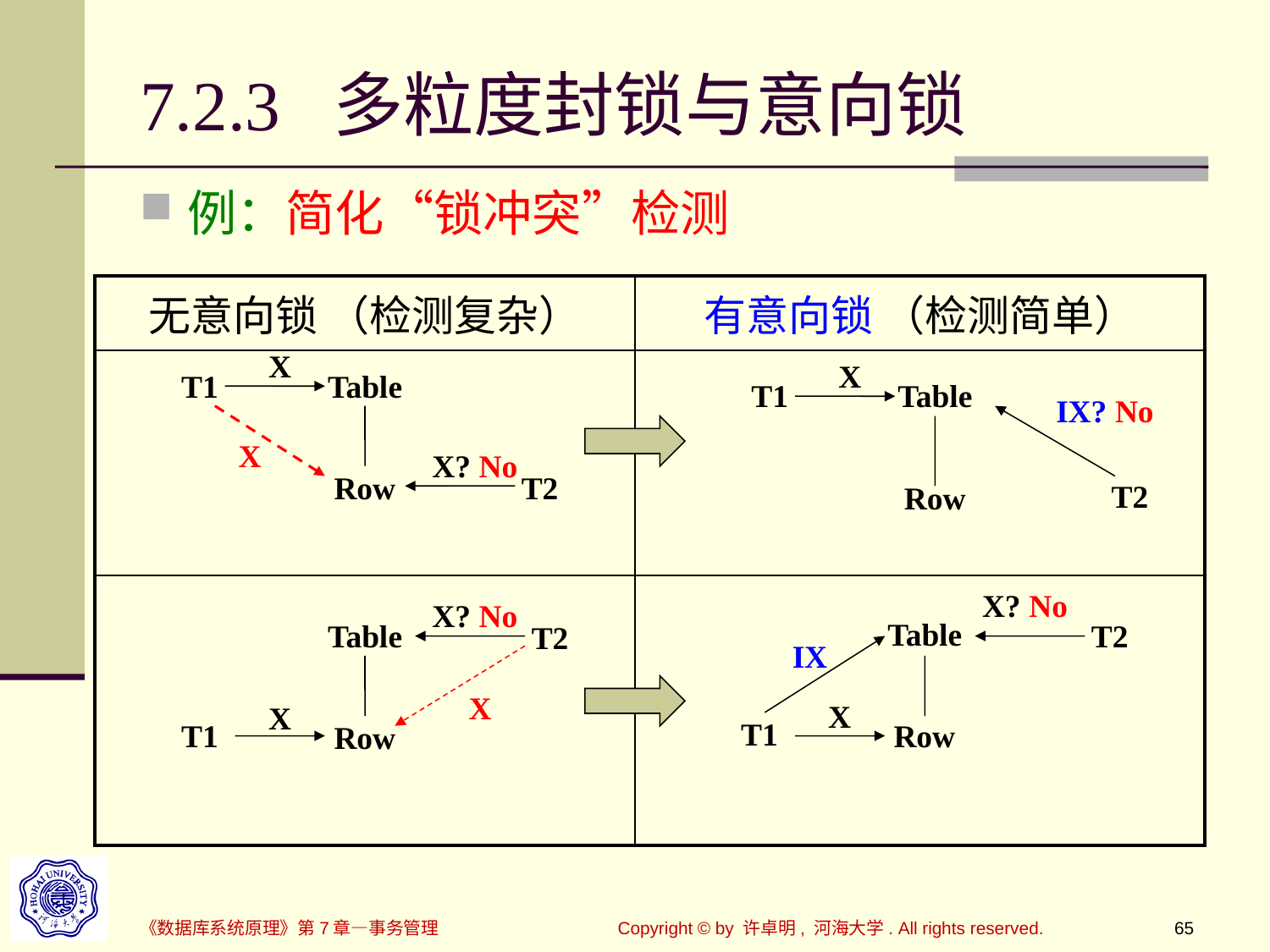

# 7.2.3  多粒度封锁与意向锁
例：简化“锁冲突”检测

| 无意向锁 （检测复杂） | 有意向锁 （检测简单） |
| --- | --- |
|  |  |
|  |  |
X
X
T1
Table
T1
Table

IX? No

X
X? No
Row
T2
T2
Row

X? No
X? No
Table
Table
T2
T2

IX

X
X
X
T1
T1
Row
Row

《数据库系统原理》第7章—事务管理
Copyright © by 许卓明, 河海大学. All rights reserved.
65